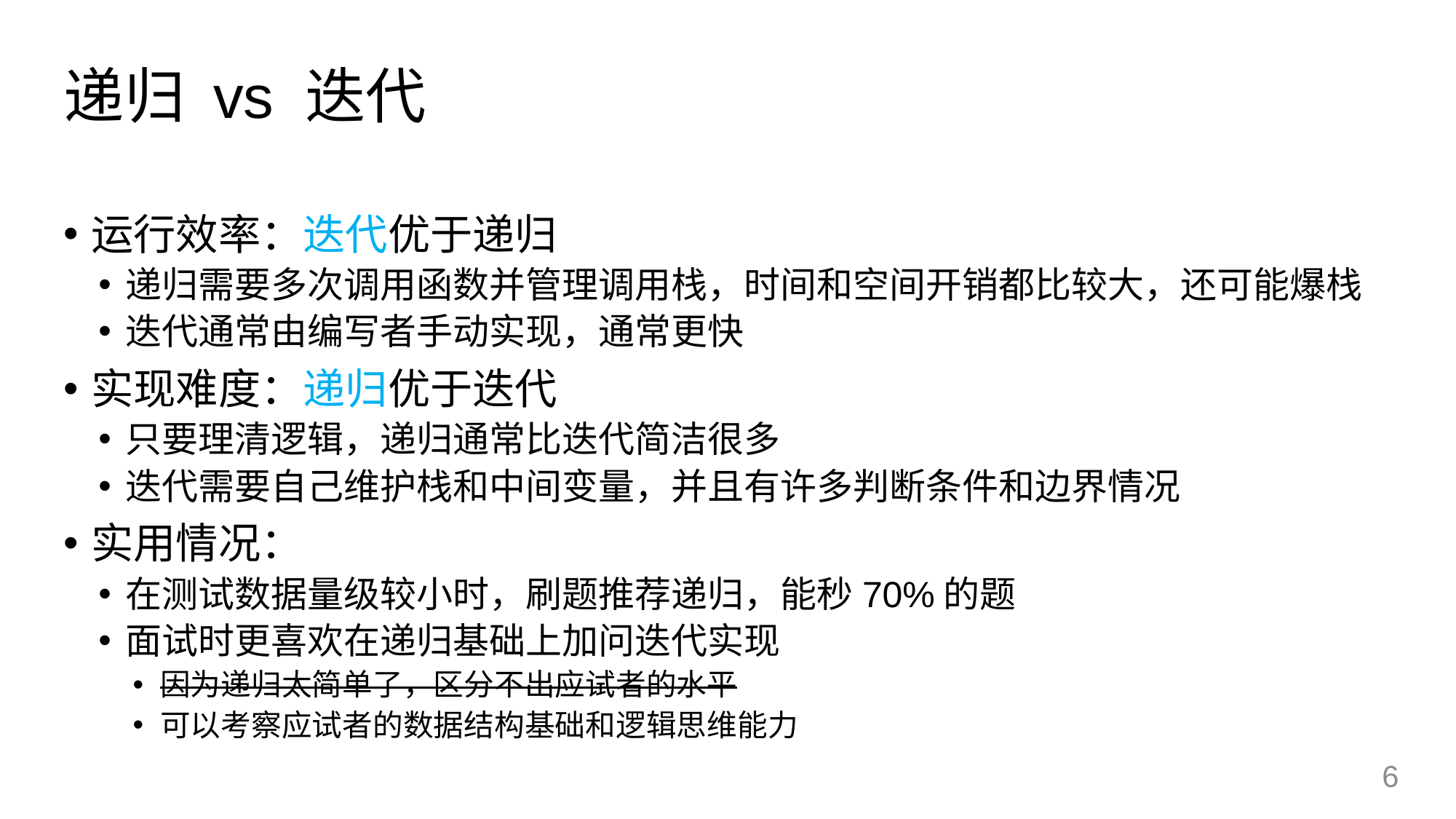

# 递归 vs 迭代
运行效率：迭代优于递归
递归需要多次调用函数并管理调用栈，时间和空间开销都比较大，还可能爆栈
迭代通常由编写者手动实现，通常更快
实现难度：递归优于迭代
只要理清逻辑，递归通常比迭代简洁很多
迭代需要自己维护栈和中间变量，并且有许多判断条件和边界情况
实用情况：
在测试数据量级较小时，刷题推荐递归，能秒70%的题
面试时更喜欢在递归基础上加问迭代实现
因为递归太简单了，区分不出应试者的水平
可以考察应试者的数据结构基础和逻辑思维能力
6